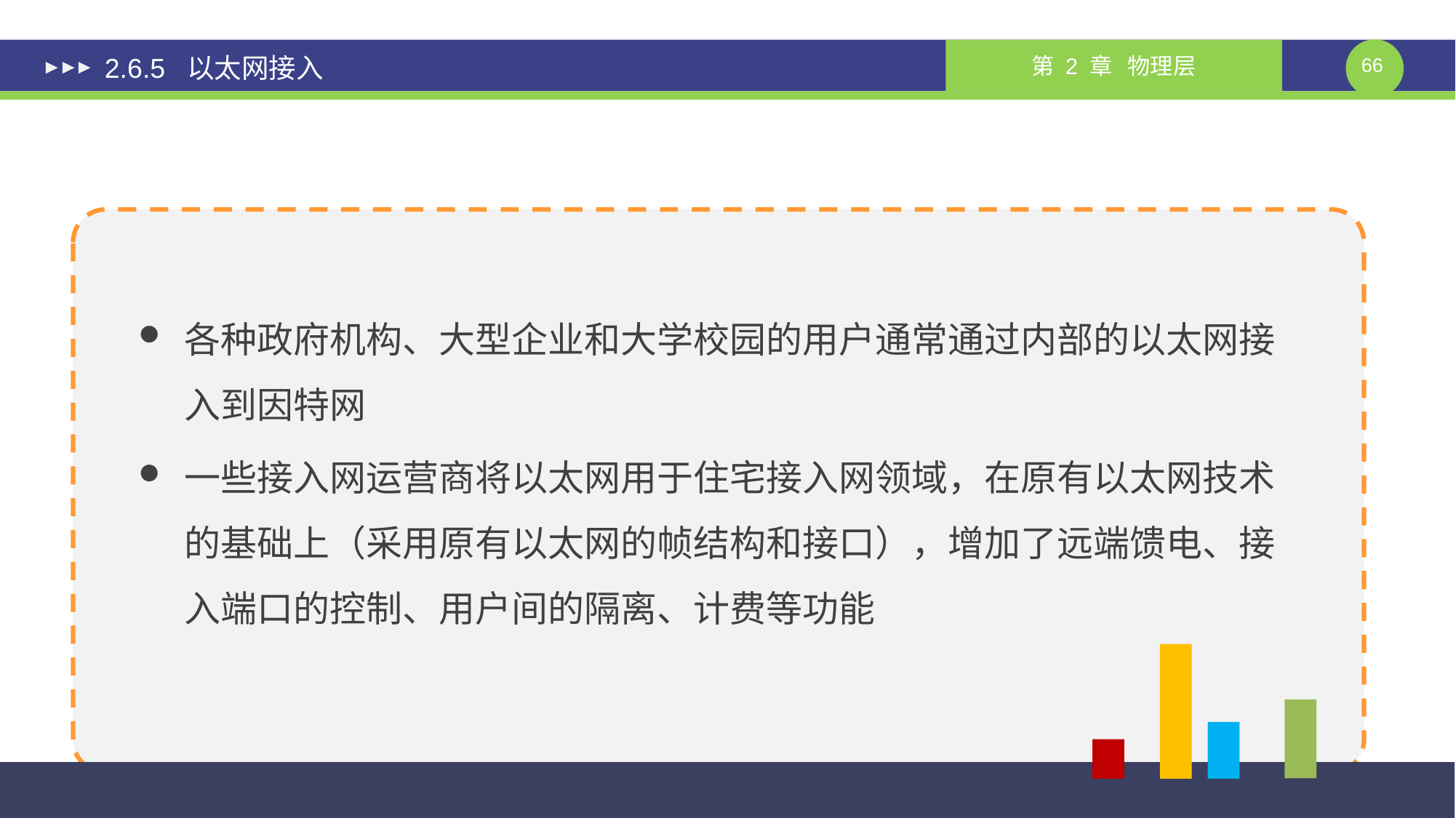

# 2.6.5  以太网接入

各种政府机构、大型企业和大学校园的用户通常通过内部的以太网接入到因特网
一些接入网运营商将以太网用于住宅接入网领域，在原有以太网技术的基础上（采用原有以太网的帧结构和接口），增加了远端馈电、接入端口的控制、用户间的隔离、计费等功能

课件制作人：谢钧 谢希仁